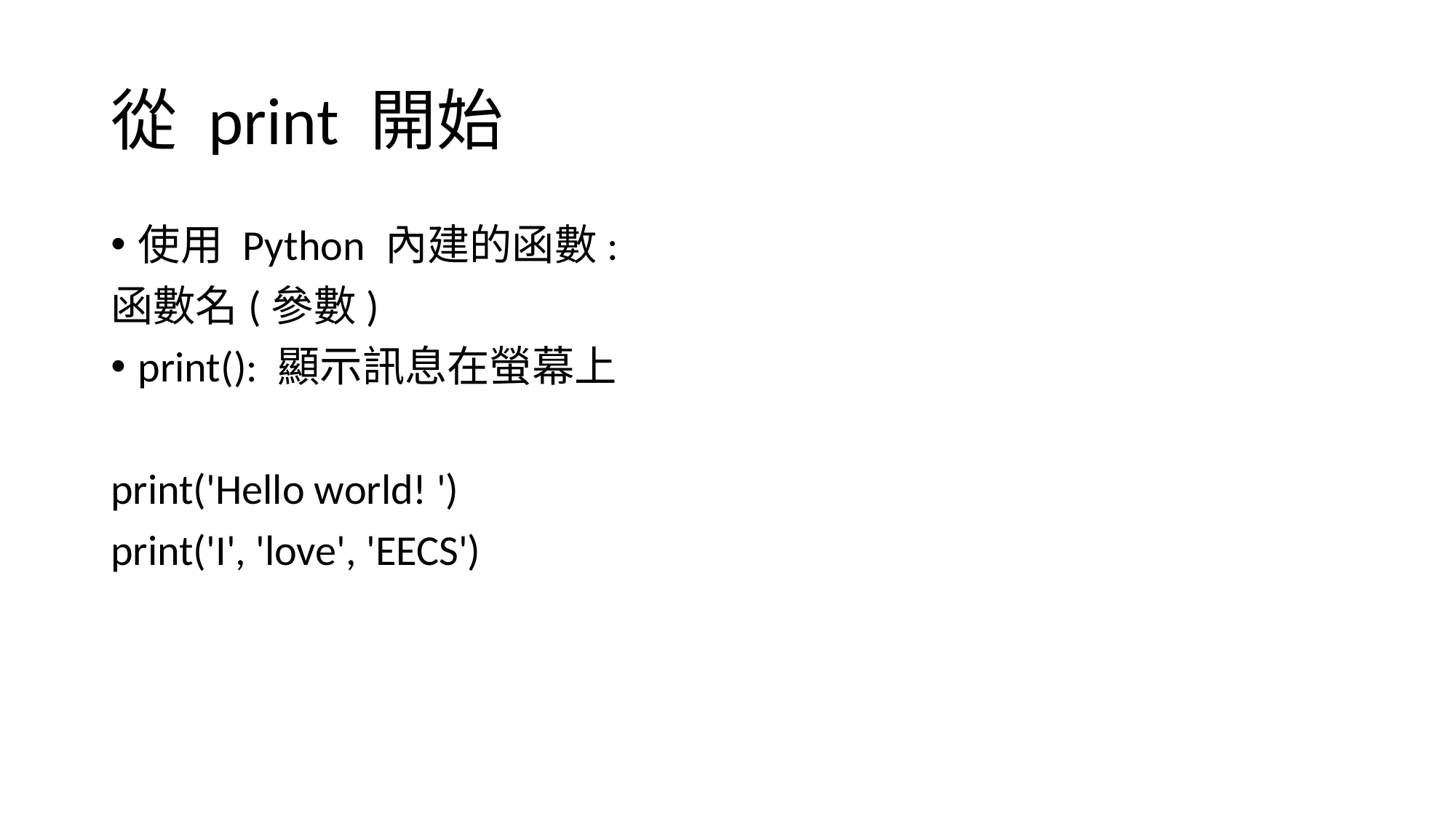

# 從 print 開始
使用 Python 內建的函數:
函數名(參數)
print(): 顯示訊息在螢幕上

print('Hello world! ')
print('I', 'love', 'EECS')